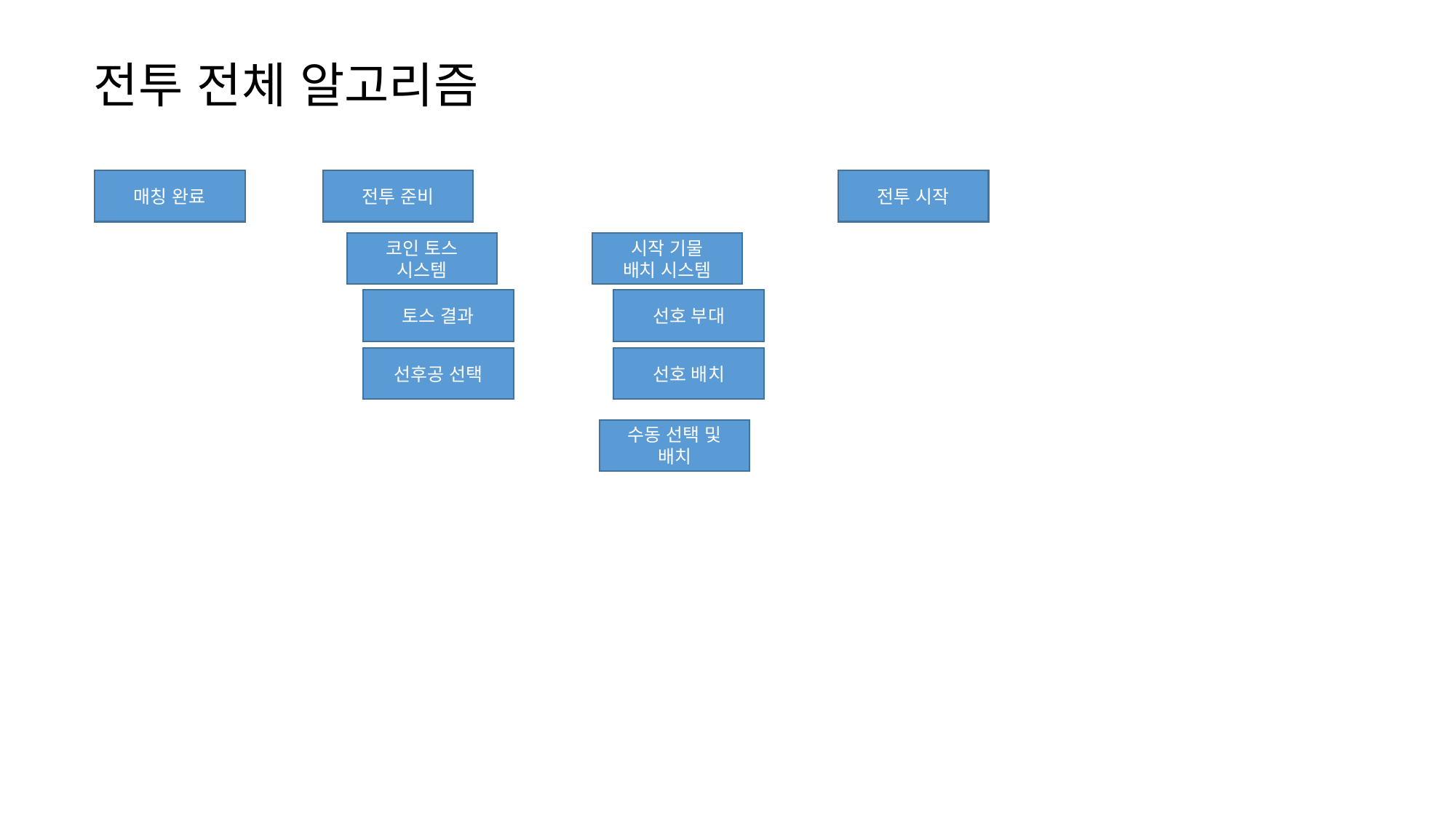

전투 전체 알고리즘
매칭 완료
전투 준비
전투 시작
코인 토스
시스템
시작 기물
배치 시스템
토스 결과
선호 부대
선후공 선택
선호 배치
수동 선택 및 배치